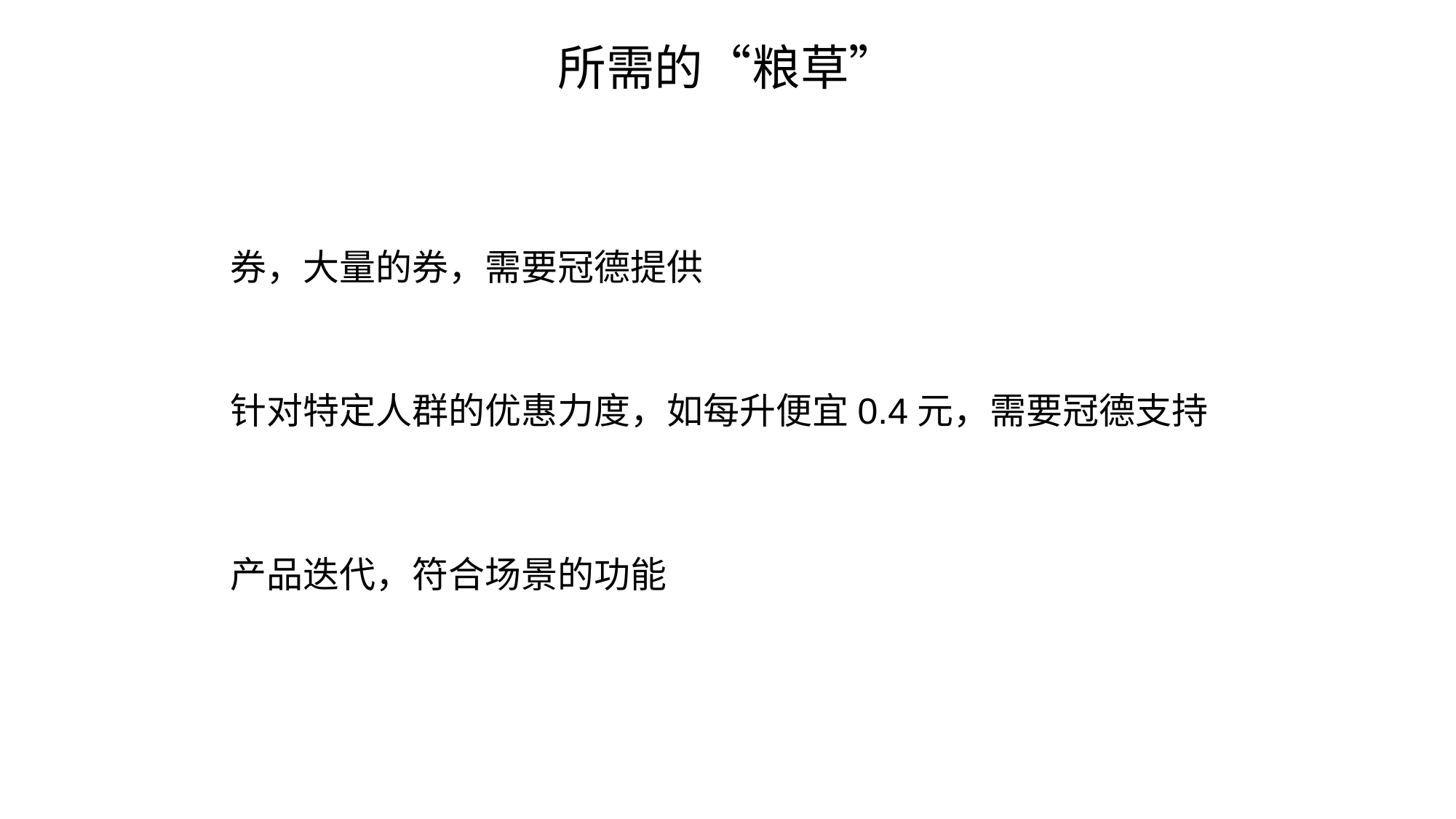

所需的“粮草”
券，大量的券，需要冠德提供
针对特定人群的优惠力度，如每升便宜0.4元，需要冠德支持
产品迭代，符合场景的功能